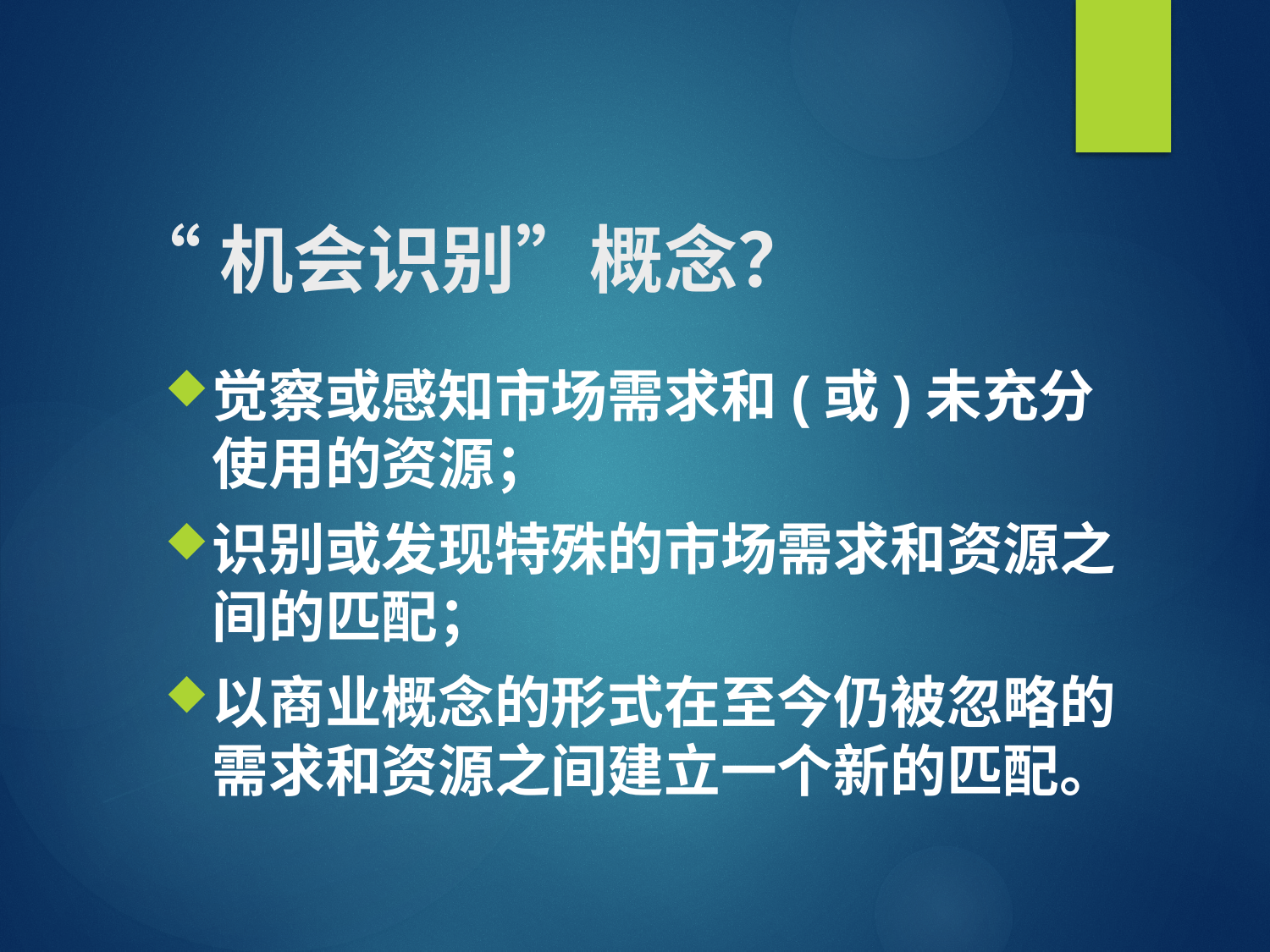

# “机会识别”概念？
觉察或感知市场需求和(或)未充分使用的资源；
识别或发现特殊的市场需求和资源之间的匹配；
以商业概念的形式在至今仍被忽略的需求和资源之间建立一个新的匹配。